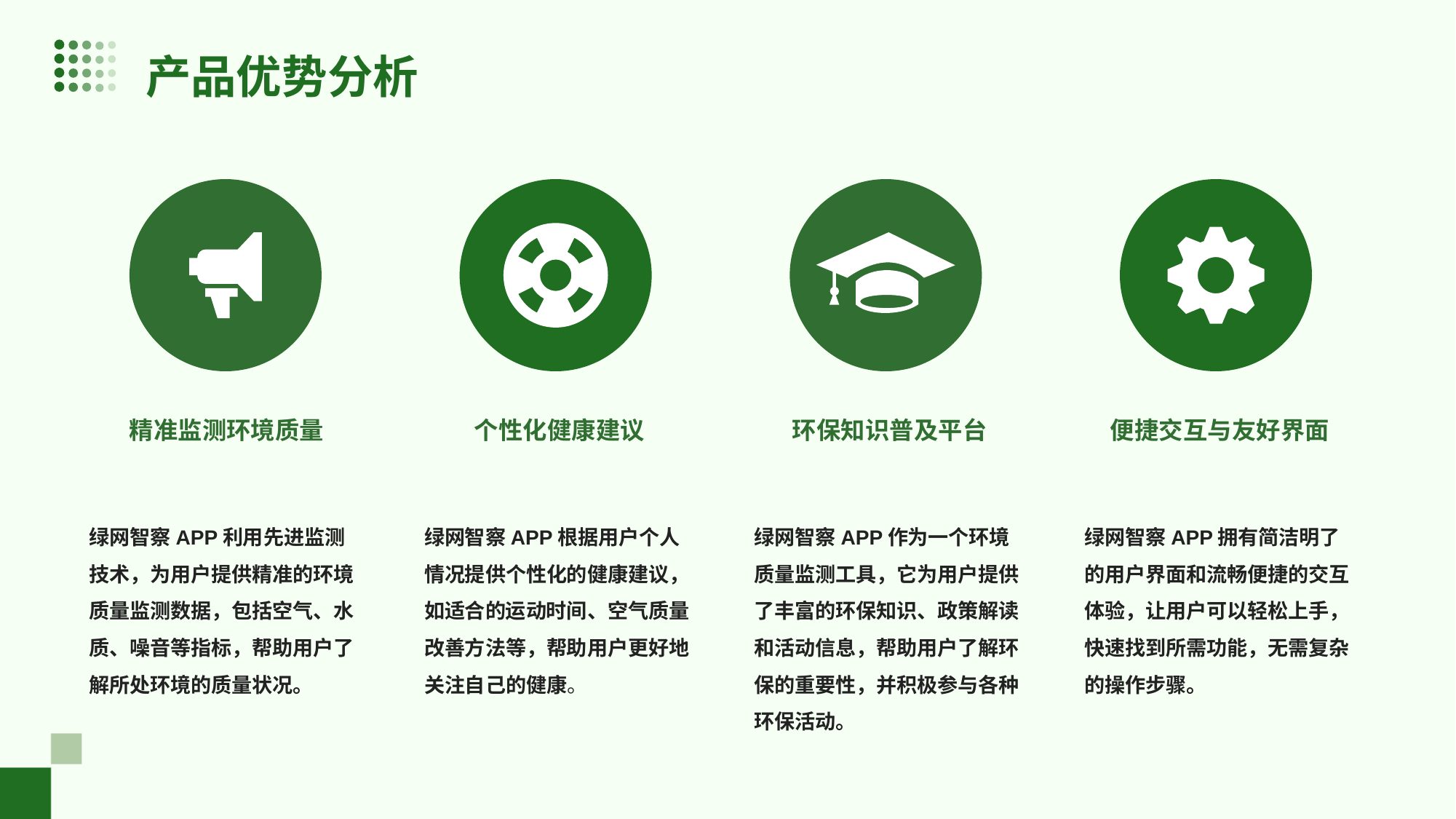

产品优势分析

精准监测环境质量
个性化健康建议
环保知识普及平台
便捷交互与友好界面
绿网智察APP利用先进监测技术，为用户提供精准的环境质量监测数据，包括空气、水质、噪音等指标，帮助用户了解所处环境的质量状况。
绿网智察APP根据用户个人情况提供个性化的健康建议，如适合的运动时间、空气质量改善方法等，帮助用户更好地关注自己的健康。
绿网智察APP作为一个环境质量监测工具，它为用户提供了丰富的环保知识、政策解读和活动信息，帮助用户了解环保的重要性，并积极参与各种环保活动。
绿网智察APP拥有简洁明了的用户界面和流畅便捷的交互体验，让用户可以轻松上手，快速找到所需功能，无需复杂的操作步骤。